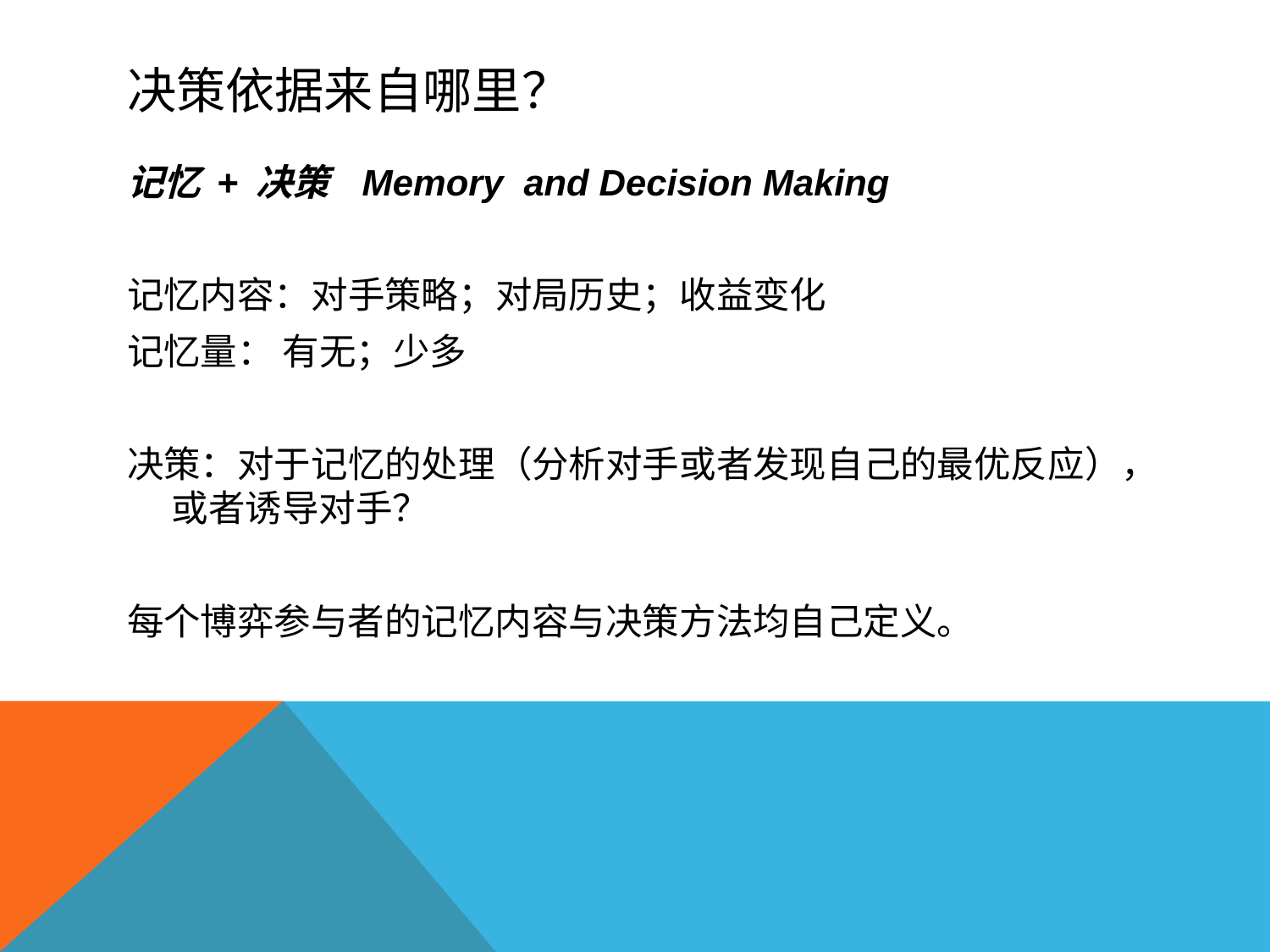

# 决策依据来自哪里？
记忆 + 决策   Memory  and Decision Making

记忆内容：对手策略；对局历史；收益变化
记忆量： 有无；少多

决策：对于记忆的处理（分析对手或者发现自己的最优反应），或者诱导对手？

每个博弈参与者的记忆内容与决策方法均自己定义。